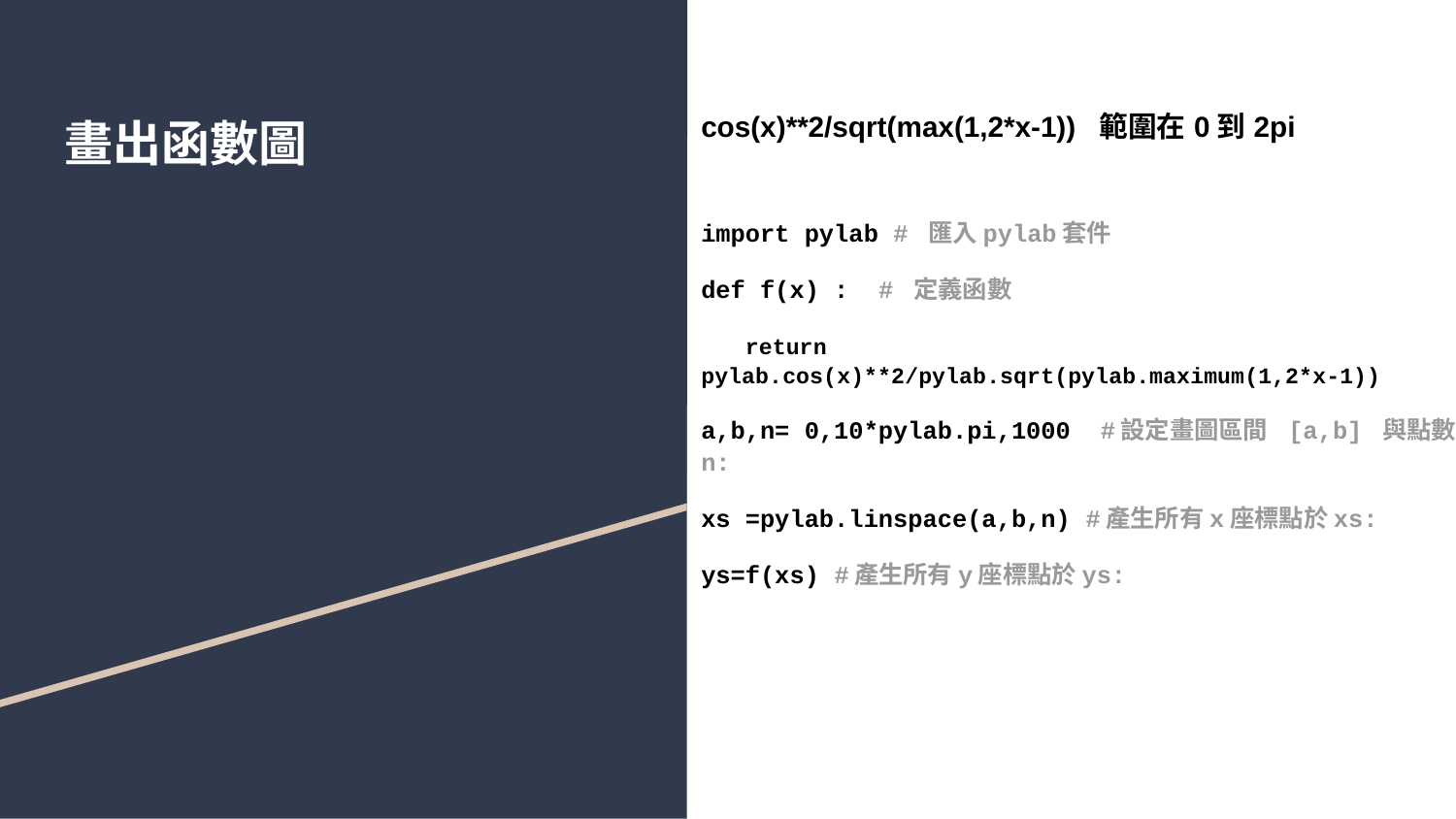

# 畫出函數圖

cos(x)**2/sqrt(max(1,2*x-1))  範圍在0到2pi

import pylab # 匯入pylab套件
def f(x) :  # 定義函數
   return pylab.cos(x)**2/pylab.sqrt(pylab.maximum(1,2*x-1))
a,b,n= 0,10*pylab.pi,1000  #設定畫圖區間 [a,b] 與點數 n:
xs =pylab.linspace(a,b,n) #產生所有x座標點於xs:
ys=f(xs) #產生所有y座標點於ys: